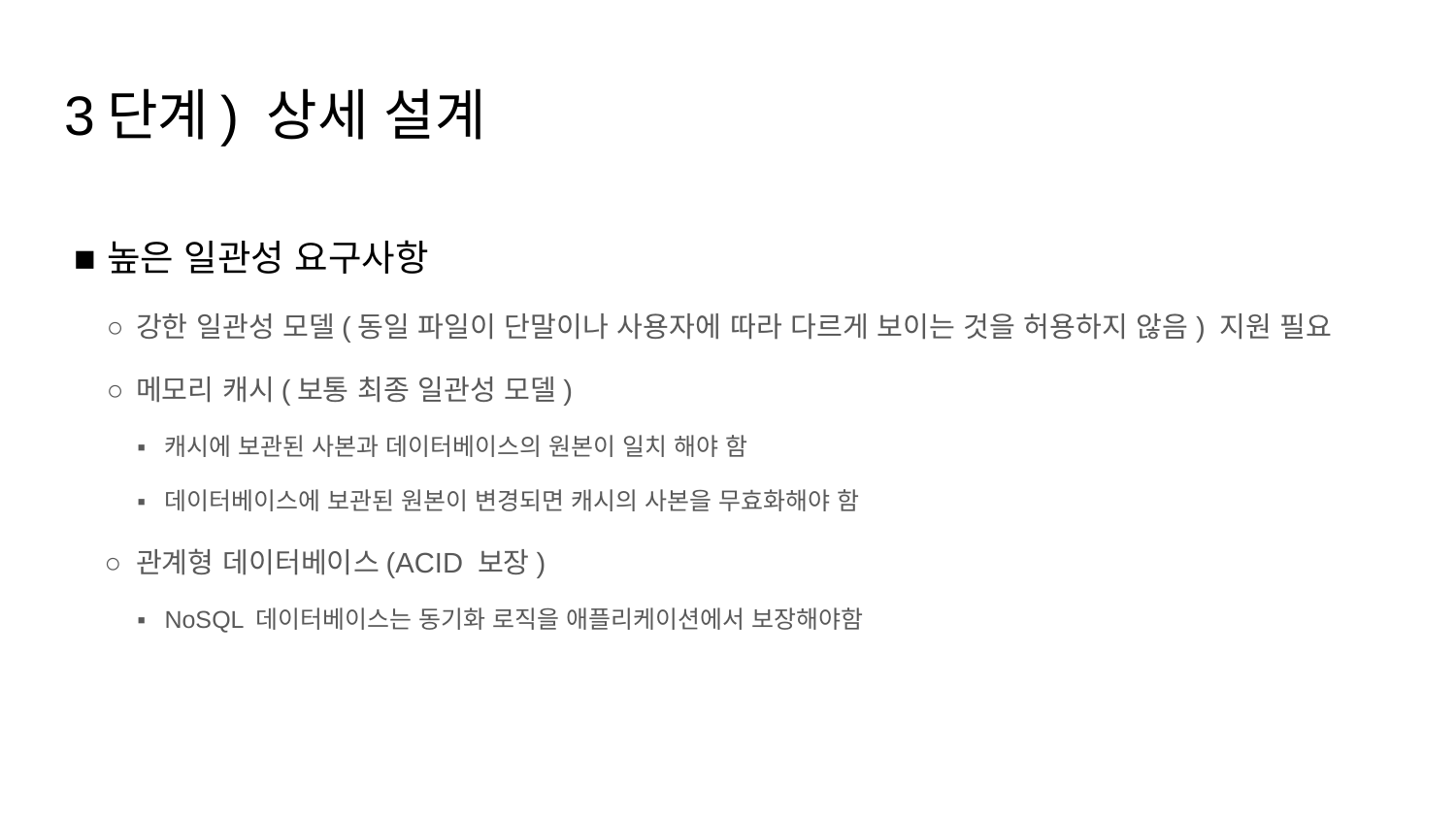

# 3단계) 상세 설계
높은 일관성 요구사항
강한 일관성 모델(동일 파일이 단말이나 사용자에 따라 다르게 보이는 것을 허용하지 않음) 지원 필요
메모리 캐시(보통 최종 일관성 모델)
캐시에 보관된 사본과 데이터베이스의 원본이 일치 해야 함
데이터베이스에 보관된 원본이 변경되면 캐시의 사본을 무효화해야 함
관계형 데이터베이스(ACID 보장)
NoSQL 데이터베이스는 동기화 로직을 애플리케이션에서 보장해야함